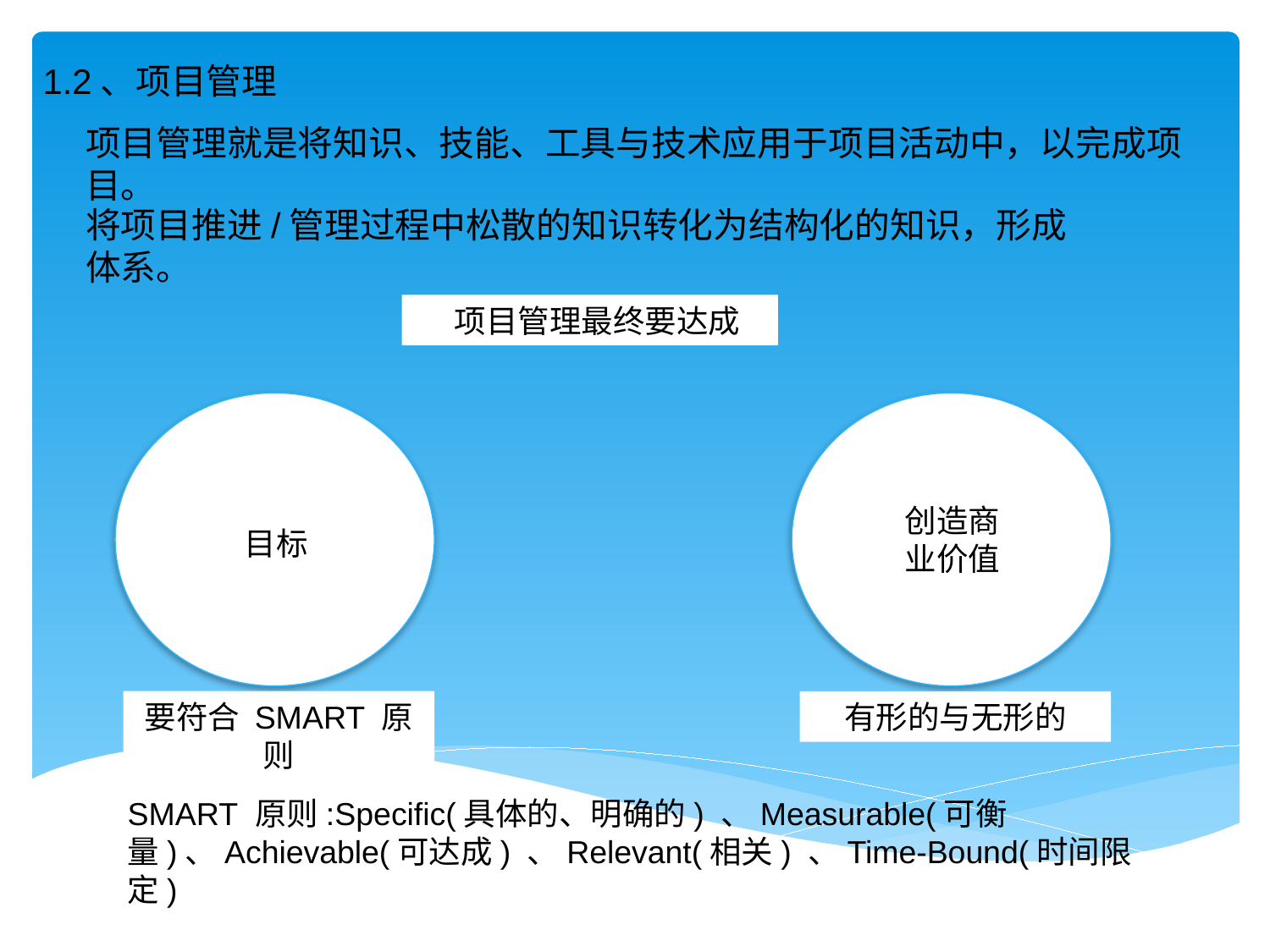

1.2、项目管理
项目管理就是将知识、技能、工具与技术应用于项目活动中，以完成项目。
将项目推进/管理过程中松散的知识转化为结构化的知识，形成体系。
 项目管理最终要达成

创造商业价值
目标
要符合 SMART 原则
有形的与无形的
SMART 原则:Specific(具体的、明确的) 、Measurable(可衡量)、Achievable(可达成) 、Relevant(相关) 、Time-Bound(时间限定)